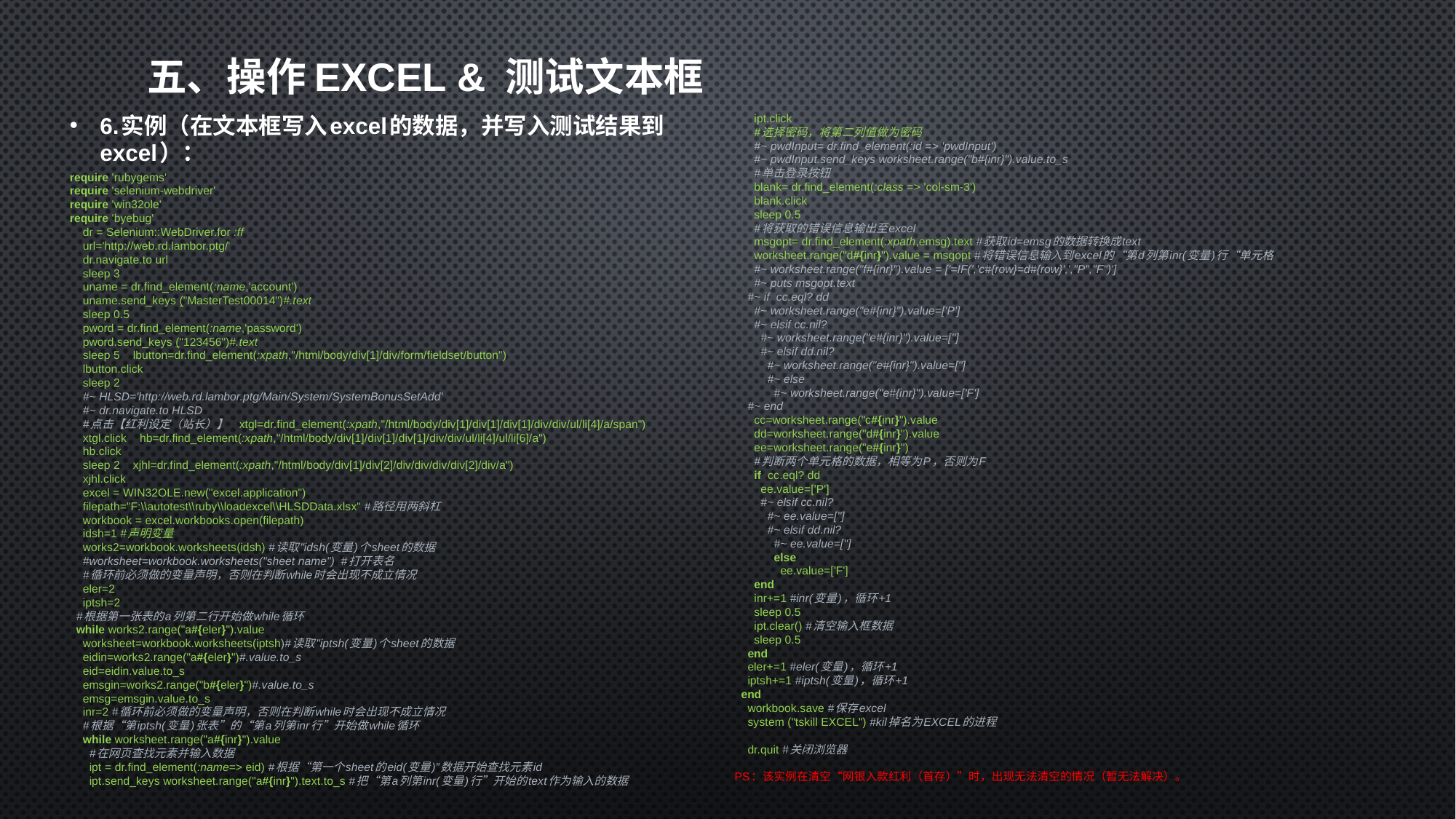

# 五、操作EXCEL & 测试文本框
6.实例（在文本框写入excel的数据，并写入测试结果到excel）：
require 'rubygems'
require 'selenium-webdriver'
require 'win32ole'
require 'byebug'
    dr = Selenium::WebDriver.for :ff
    url='http://web.rd.lambor.ptg/'
    dr.navigate.to url
    sleep 3
    uname = dr.find_element(:name,'account')
    uname.send_keys ("MasterTest00014")#.text
    sleep 0.5
    pword = dr.find_element(:name,'password')
    pword.send_keys ("123456")#.text
    sleep 5    lbutton=dr.find_element(:xpath,"/html/body/div[1]/div/form/fieldset/button")
    lbutton.click
    sleep 2
    #~ HLSD='http://web.rd.lambor.ptg/Main/System/SystemBonusSetAdd'
    #~ dr.navigate.to HLSD
    #点击【红利设定（站长）】    xtgl=dr.find_element(:xpath,"/html/body/div[1]/div[1]/div[1]/div/div/ul/li[4]/a/span")
    xtgl.click    hb=dr.find_element(:xpath,"/html/body/div[1]/div[1]/div[1]/div/div/ul/li[4]/ul/li[6]/a")
    hb.click
    sleep 2    xjhl=dr.find_element(:xpath,"/html/body/div[1]/div[2]/div/div/div/div[2]/div/a")
    xjhl.click
    excel = WIN32OLE.new("excel.application")
    filepath="F:\\autotest\\ruby\\loadexcel\\HLSDData.xlsx" #路径用两斜杠
    workbook = excel.workbooks.open(filepath)
    idsh=1 #声明变量
    works2=workbook.worksheets(idsh) #读取"idsh(变量)个sheet的数据
    #worksheet=workbook.worksheets("sheet name")  #打开表名
    #循环前必须做的变量声明，否则在判断while时会出现不成立情况
    eler=2
    iptsh=2
  #根据第一张表的a列第二行开始做while循环
  while works2.range("a#{eler}").value
    worksheet=workbook.worksheets(iptsh)#读取"iptsh(变量)个sheet的数据
    eidin=works2.range("a#{eler}")#.value.to_s
    eid=eidin.value.to_s
    emsgin=works2.range("b#{eler}")#.value.to_s
    emsg=emsgin.value.to_s
    inr=2 #循环前必须做的变量声明，否则在判断while时会出现不成立情况
    #根据“第iptsh(变量)张表”的“第a列第inr行”开始做while循环
    while worksheet.range("a#{inr}").value
      #在网页查找元素并输入数据
      ipt = dr.find_element(:name=> eid) #根据“第一个sheet的eid(变量)”数据开始查找元素id
      ipt.send_keys worksheet.range("a#{inr}").text.to_s #把“第a列第inr(变量)行”开始的text作为输入的数据
      ipt.click
      #选择密码，将第二列值做为密码
      #~ pwdInput= dr.find_element(:id => 'pwdInput')
      #~ pwdInput.send_keys worksheet.range("b#{inr}").value.to_s
      #单击登录按钮
      blank= dr.find_element(:class => 'col-sm-3')
      blank.click
      sleep 0.5
      #将获取的错误信息输出至excel
      msgopt= dr.find_element(:xpath,emsg).text #获取id=emsg的数据转换成text
      worksheet.range("d#{inr}").value = msgopt #将错误信息输入到excel的“第d列第inr(变量)行“单元格
      #~ worksheet.range("f#{inr}").value = ['=IF(','c#{row}=d#{row}',',"P","F")']
      #~ puts msgopt.text
    #~ if  cc.eql? dd
      #~ worksheet.range("e#{inr}").value=['P']
      #~ elsif cc.nil?
        #~ worksheet.range("e#{inr}").value=['']
        #~ elsif dd.nil?
          #~ worksheet.range("e#{inr}").value=['']
          #~ else
            #~ worksheet.range("e#{inr}").value=['F']
    #~ end
      cc=worksheet.range("c#{inr}").value
      dd=worksheet.range("d#{inr}").value
      ee=worksheet.range("e#{inr}")
      #判断两个单元格的数据，相等为P，否则为F
      if  cc.eql? dd
        ee.value=['P']
        #~ elsif cc.nil?
          #~ ee.value=['']
          #~ elsif dd.nil?
            #~ ee.value=['']
            else
              ee.value=['F']
      end
      inr+=1 #inr(变量)，循环+1
      sleep 0.5
      ipt.clear() #清空输入框数据
      sleep 0.5
    end
    eler+=1 #eler(变量)，循环+1
    iptsh+=1 #iptsh(变量)，循环+1
  end
    workbook.save #保存excel
    system ("tskill EXCEL") #kil掉名为EXCEL的进程

    dr.quit #关闭浏览器

PS：该实例在清空“网银入款红利（首存）”时，出现无法清空的情况（暂无法解决）。